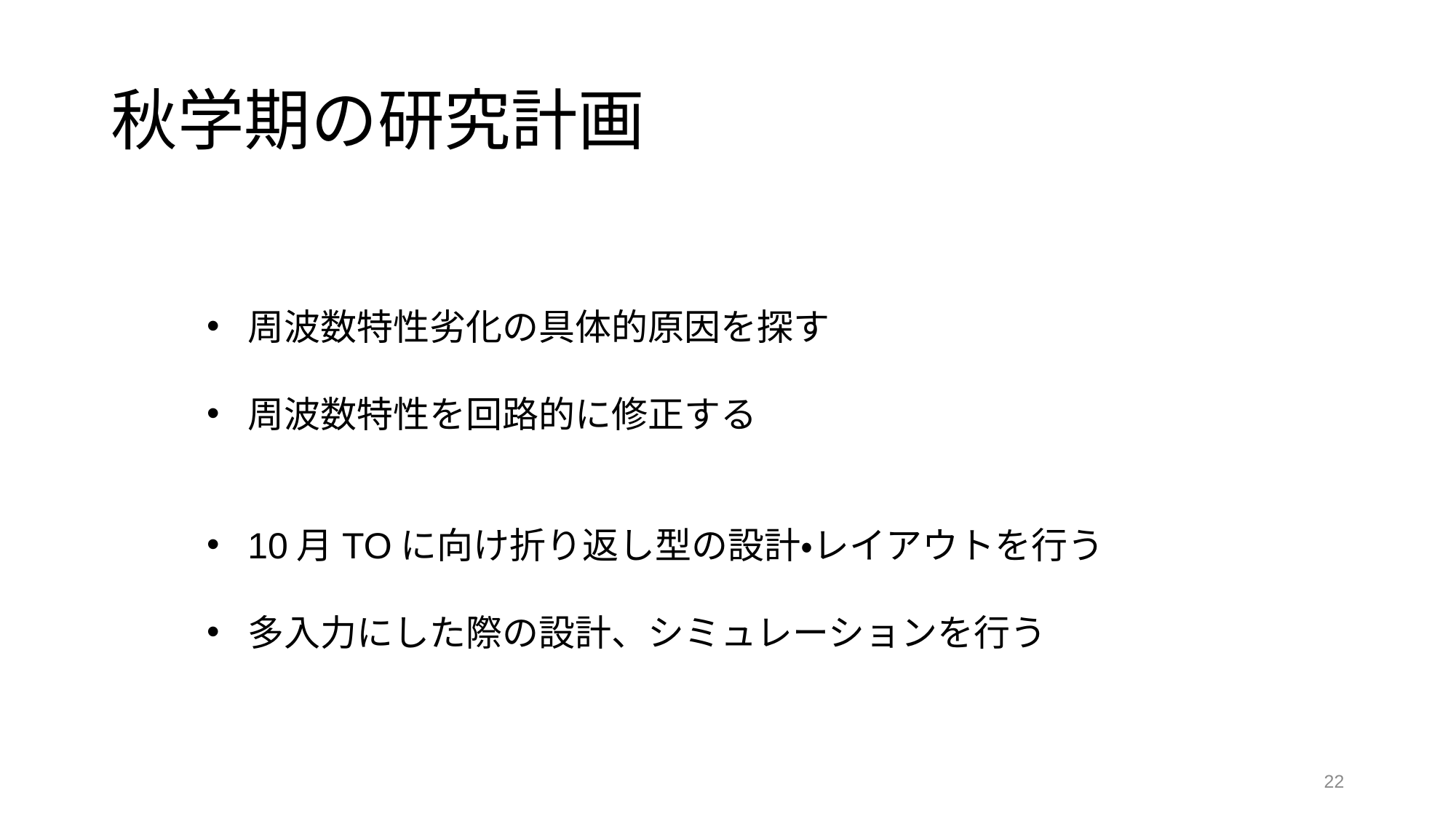

# 秋学期の研究計画
周波数特性劣化の具体的原因を探す

周波数特性を回路的に修正する

10月TOに向け折り返し型の設計・レイアウトを行う

多入力にした際の設計、シミュレーションを行う
22